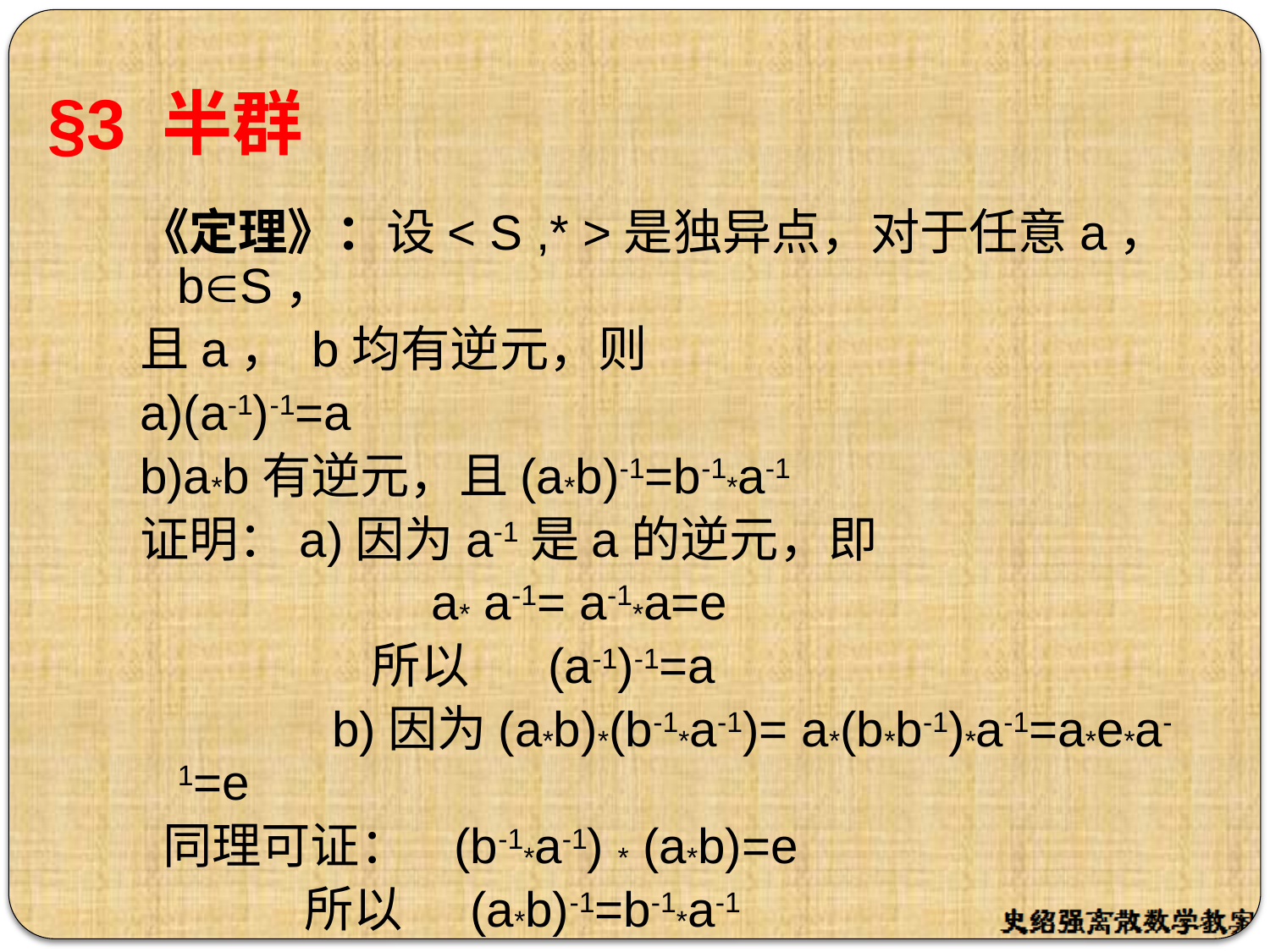

# §3 半群
《定理》：设< S ,* >是独异点，对于任意a，b∈S，
且a， b均有逆元，则
a)(a-1)-1=a
b)a*b有逆元，且(a*b)-1=b-1*a-1
证明：a)因为a-1是a的逆元，即
			a* a-1= a-1*a=e
		     所以      (a-1)-1=a
		  b)因为(a*b)*(b-1*a-1)= a*(b*b-1)*a-1=a*e*a-1=e
 同理可证：   (b-1*a-1) * (a*b)=e
		所以     (a*b)-1=b-1*a-1